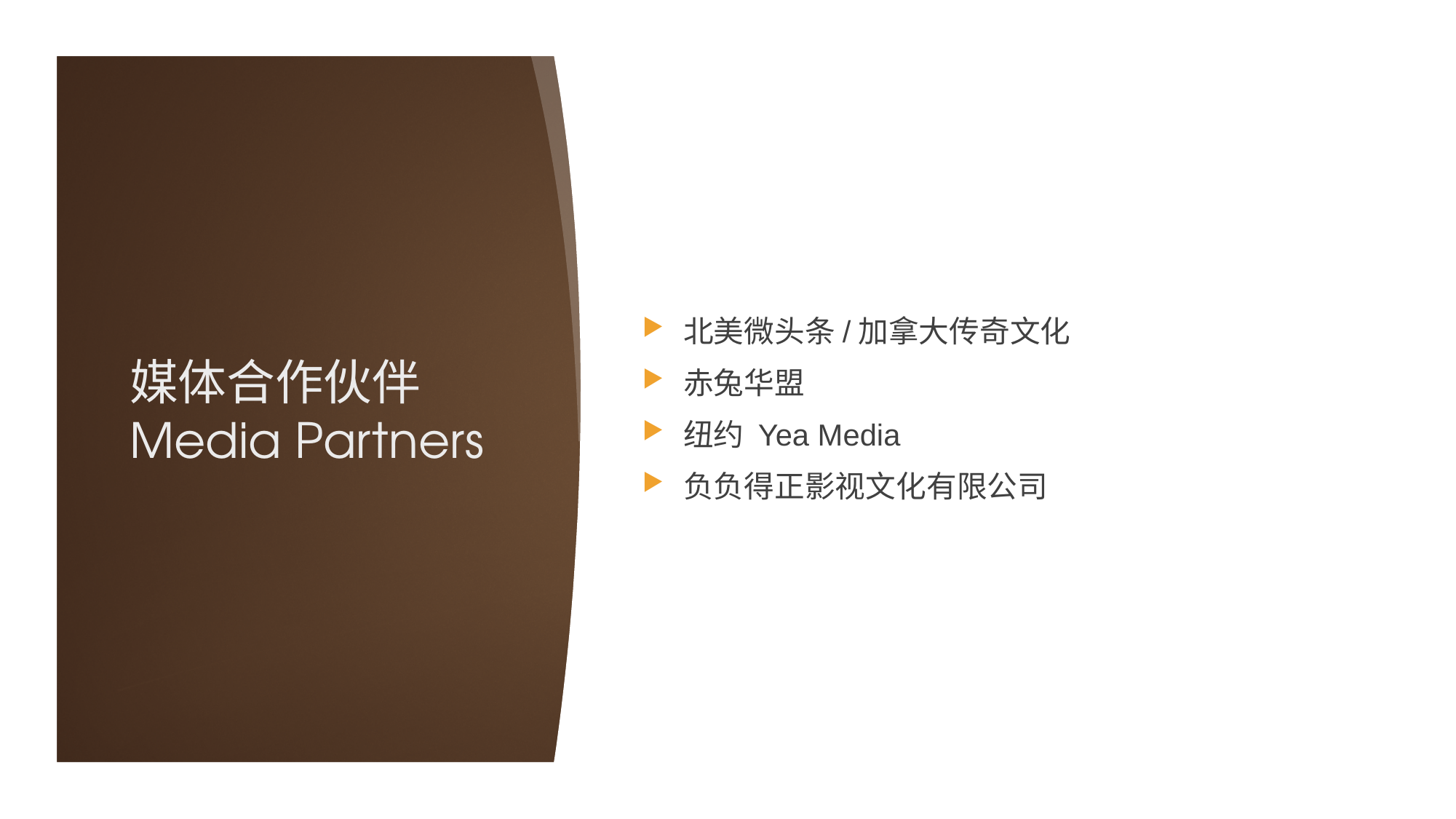

北美微头条/加拿大传奇文化
赤兔华盟
纽约 Yea Media
负负得正影视文化有限公司
# 媒体合作伙伴 Media Partners